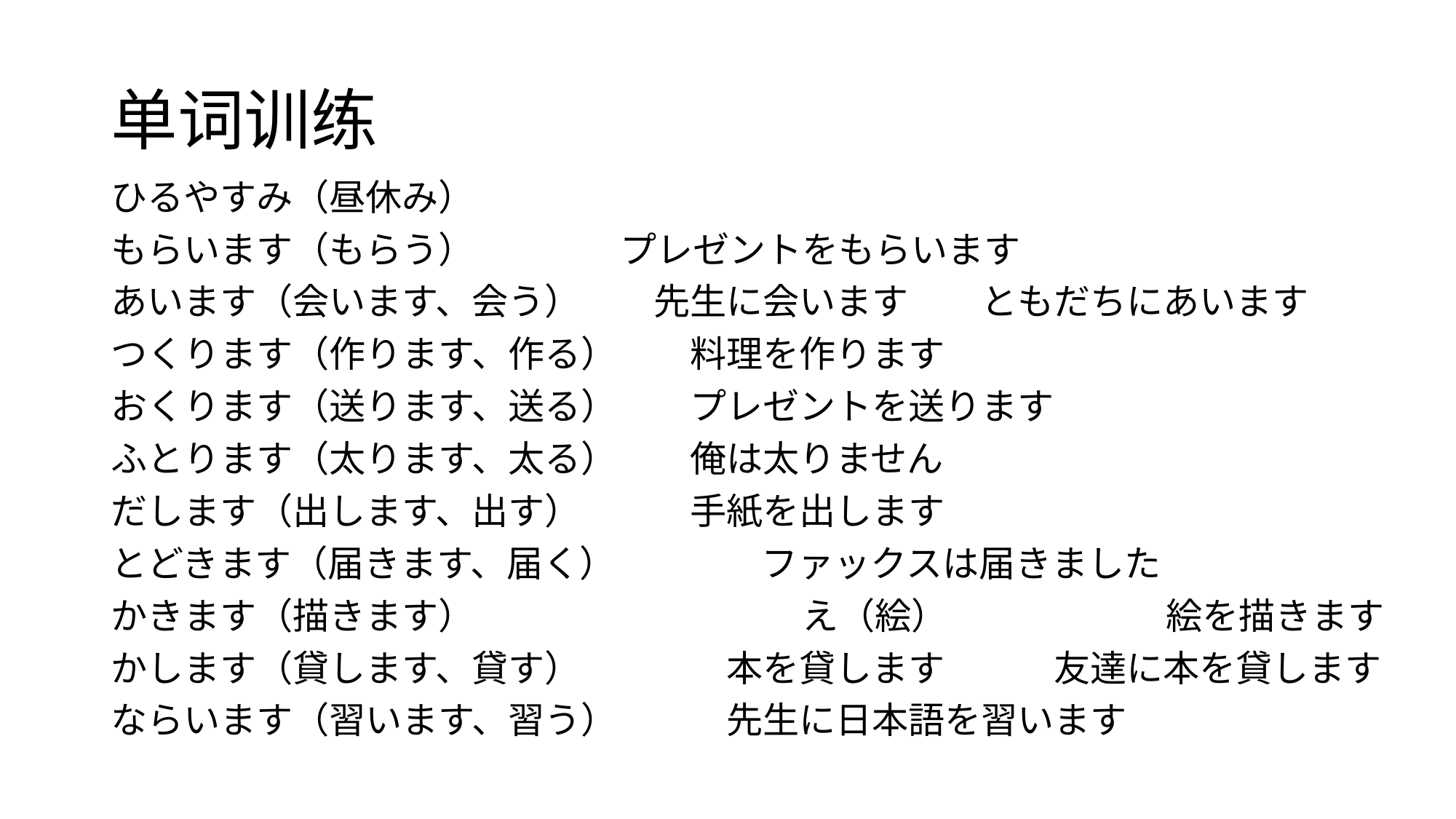

# 单词训练
ひるやすみ（昼休み）
もらいます（もらう）　　　　プレゼントをもらいます
あいます（会います、会う）　　先生に会います　　ともだちにあいます
つくります（作ります、作る）　　料理を作ります
おくります（送ります、送る）　　プレゼントを送ります
ふとります（太ります、太る）　　俺は太りません
だします（出します、出す）　　　手紙を出します
とどきます（届きます、届く）　　　　ファックスは届きました
かきます（描きます）　　　　　　　　　え（絵）　　　　　　絵を描きます
かします（貸します、貸す）　　　　本を貸します　　　友達に本を貸します
ならいます（習います、習う）　　　先生に日本語を習います